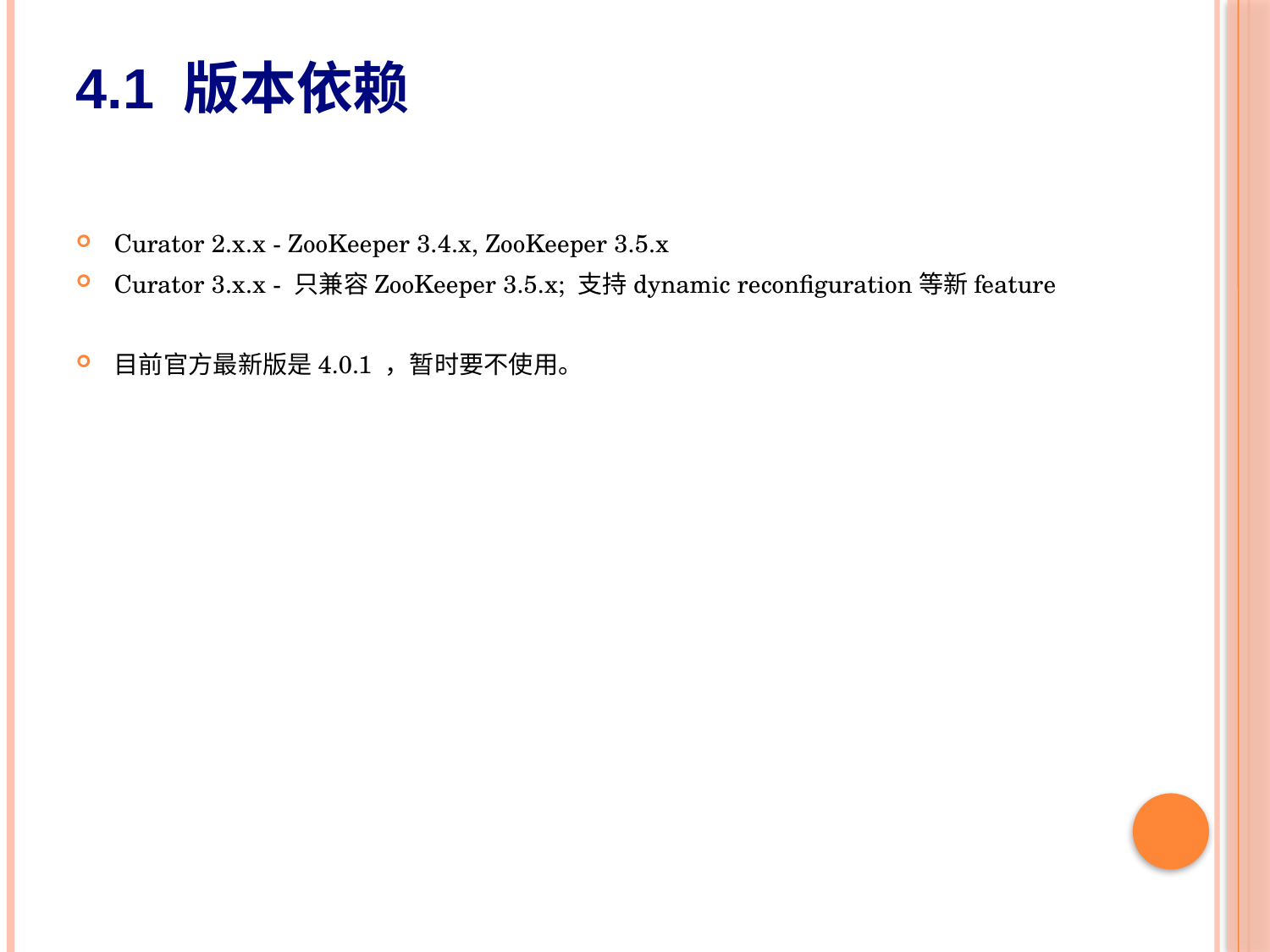

# 4.1 版本依赖
Curator 2.x.x - ZooKeeper 3.4.x, ZooKeeper 3.5.x
Curator 3.x.x - 只兼容ZooKeeper 3.5.x; 支持dynamic reconfiguration等新feature

目前官方最新版是4.0.1 ，暂时要不使用。